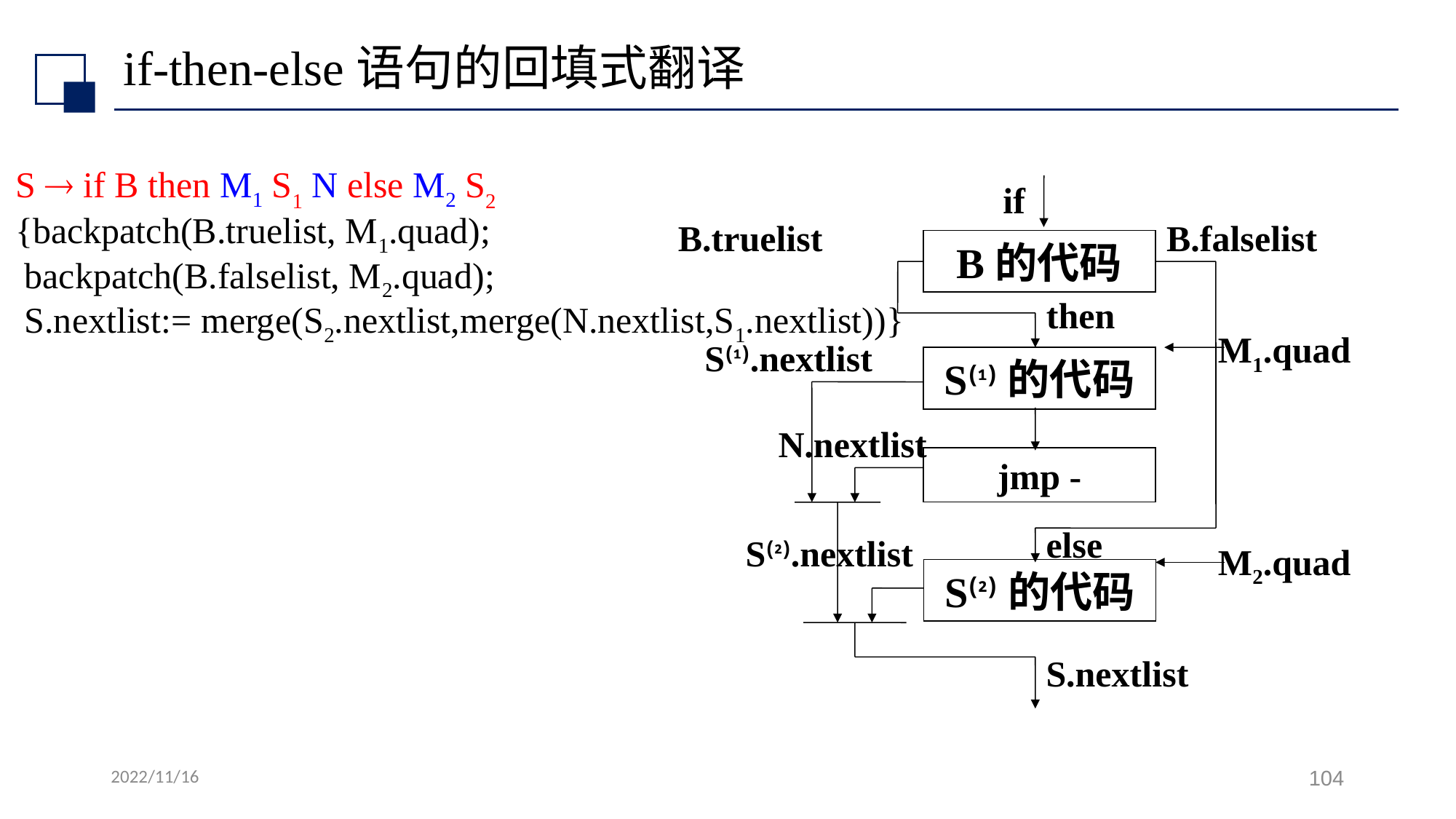

# if-then-else语句的回填式翻译
S → if B then M1 S1 N else M2 S2
{backpatch(B.truelist, M1.quad);
 backpatch(B.falselist, M2.quad);
 S.nextlist:= merge(S2.nextlist,merge(N.nextlist,S1.nextlist))}
if

B.truelist
B.falselist
B的代码

then

M1.quad
S⑴.nextlist

S⑴的代码

N.nextlist
jmp -

else
S⑵.nextlist

M2.quad
S⑵的代码

S.nextlist

2022/11/16
104